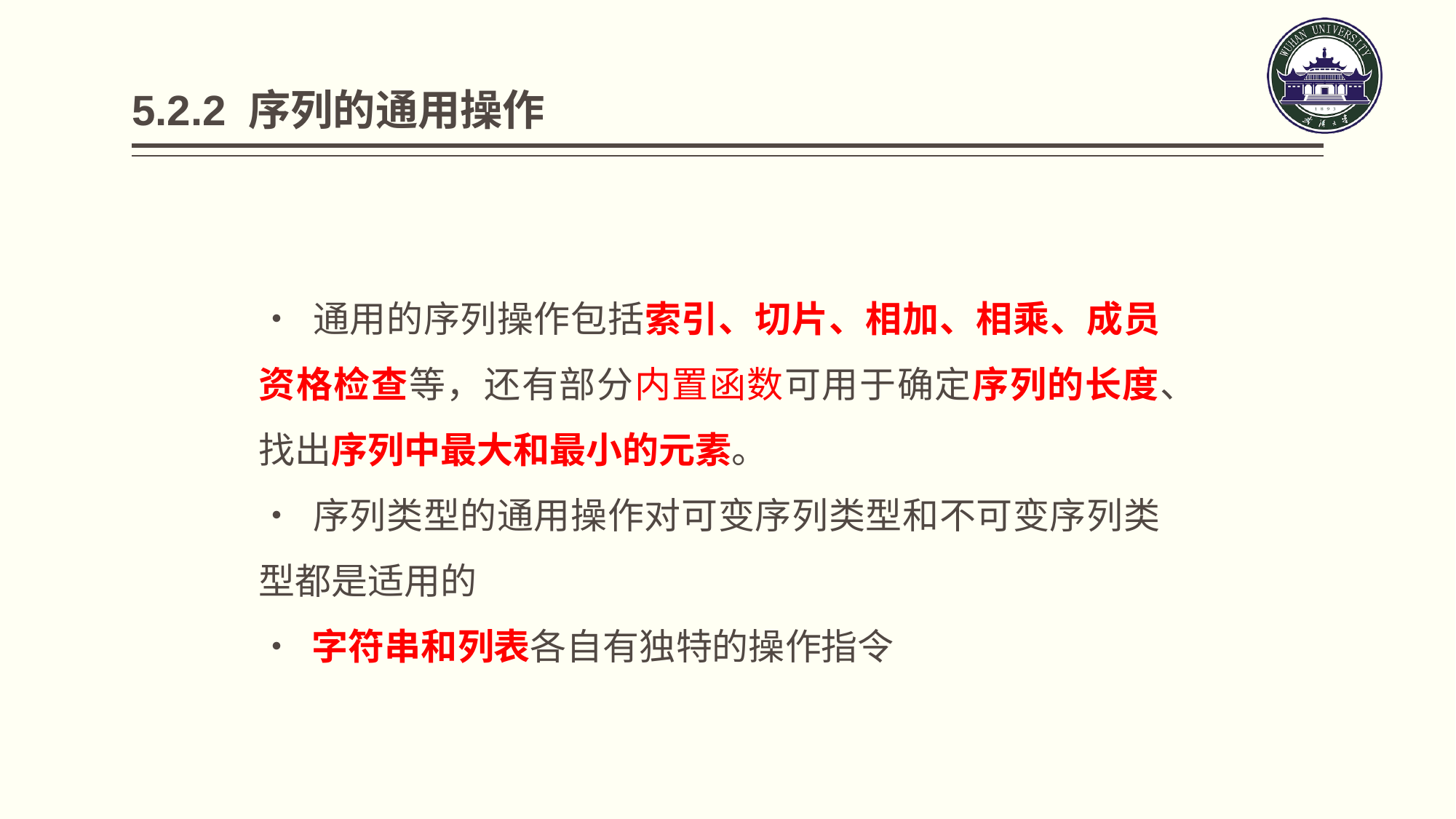

# 5.2.2 序列的通用操作
• 通用的序列操作包括索引、切片、相加、相乘、成员资格检查等，还有部分内置函数可用于确定序列的长度、找出序列中最大和最小的元素。
• 序列类型的通用操作对可变序列类型和不可变序列类型都是适用的
• 字符串和列表各自有独特的操作指令